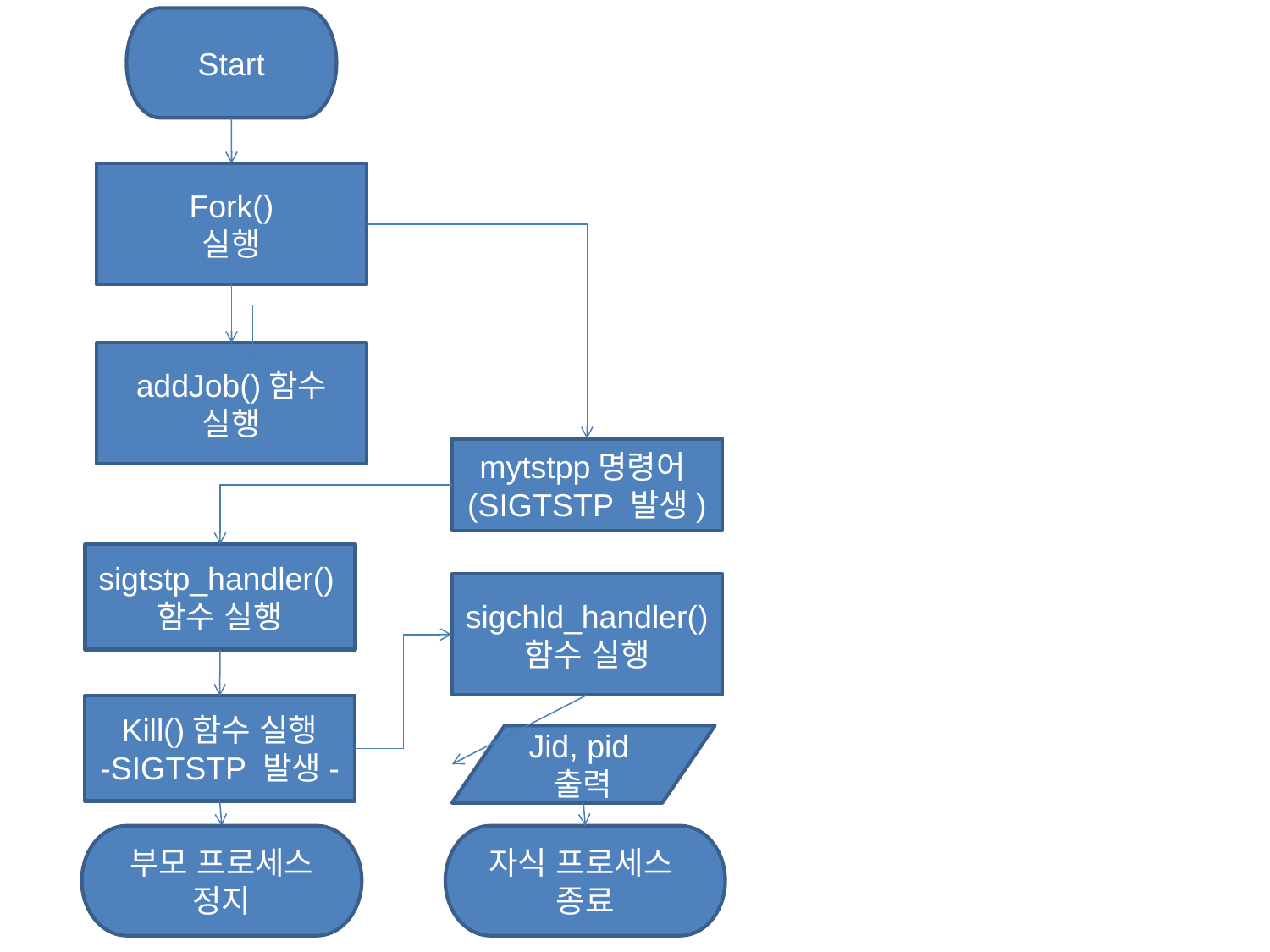

Start
Fork()
실행
addJob()함수
실행
mytstpp명령어
(SIGTSTP 발생)
sigtstp_handler()함수 실행
sigchld_handler()
함수 실행
Kill()함수 실행
-SIGTSTP 발생-
Jid, pid
출력
부모 프로세스 정지
자식 프로세스
종료